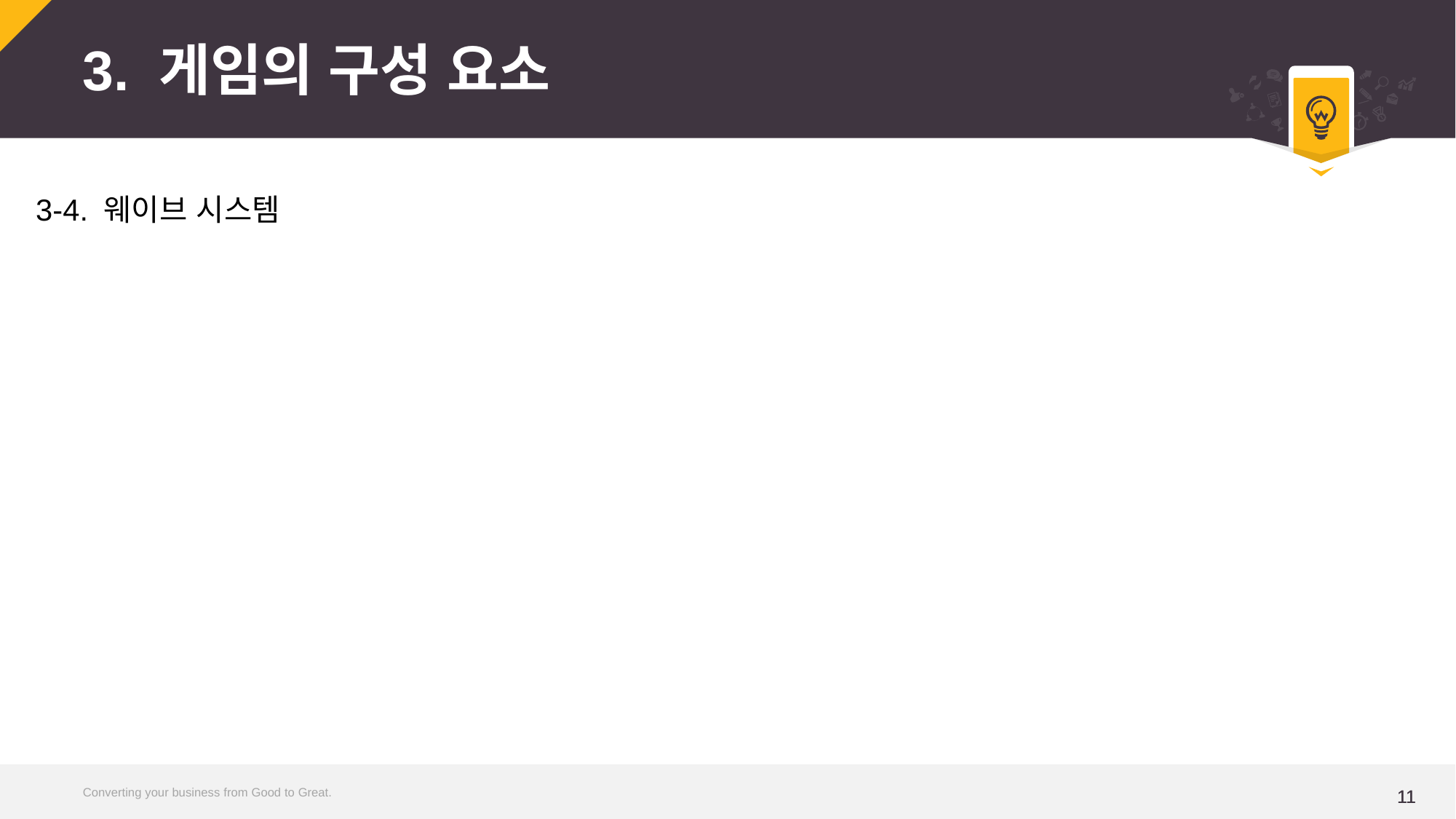

# 3. 게임의 구성 요소

3-4. 웨이브 시스템
Converting your business from Good to Great.